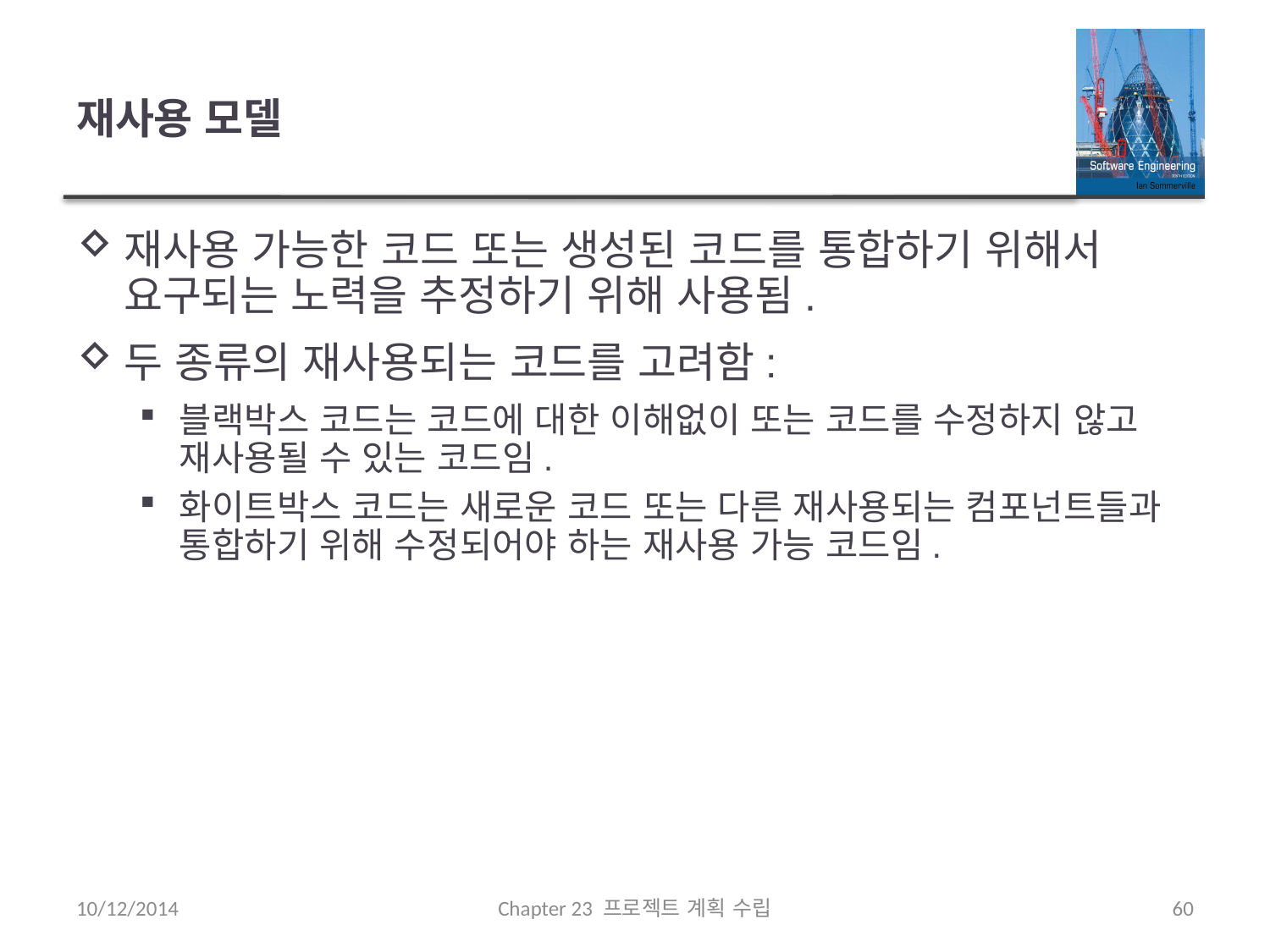

# 재사용 모델
재사용 가능한 코드 또는 생성된 코드를 통합하기 위해서 요구되는 노력을 추정하기 위해 사용됨.
두 종류의 재사용되는 코드를 고려함:
블랙박스 코드는 코드에 대한 이해없이 또는 코드를 수정하지 않고 재사용될 수 있는 코드임.
화이트박스 코드는 새로운 코드 또는 다른 재사용되는 컴포넌트들과 통합하기 위해 수정되어야 하는 재사용 가능 코드임.
10/12/2014
Chapter 23 프로젝트 계획 수립
60